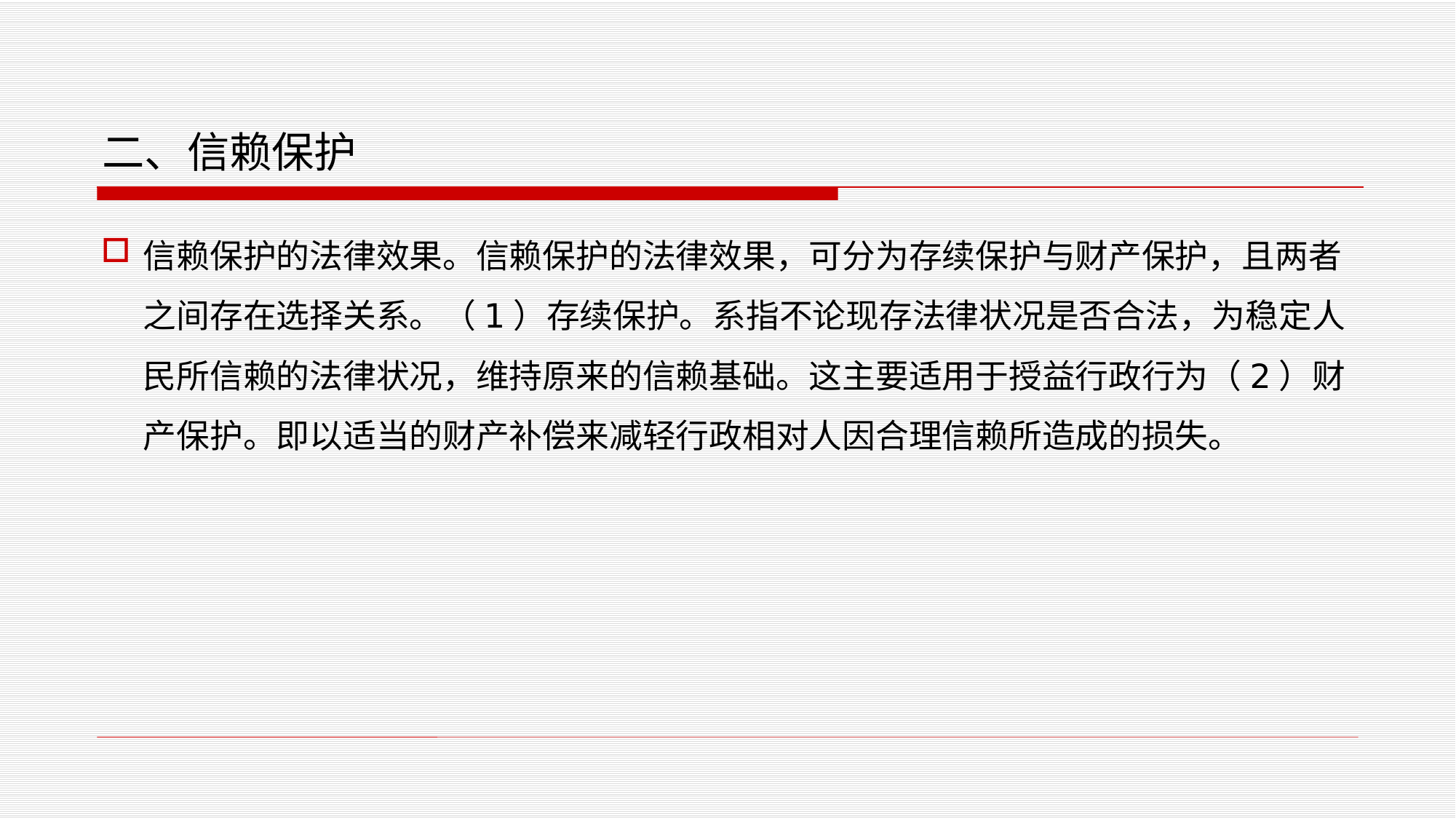

# 二、信赖保护
信赖保护的法律效果。信赖保护的法律效果，可分为存续保护与财产保护，且两者之间存在选择关系。（1）存续保护。系指不论现存法律状况是否合法，为稳定人民所信赖的法律状况，维持原来的信赖基础。这主要适用于授益行政行为（2）财产保护。即以适当的财产补偿来减轻行政相对人因合理信赖所造成的损失。